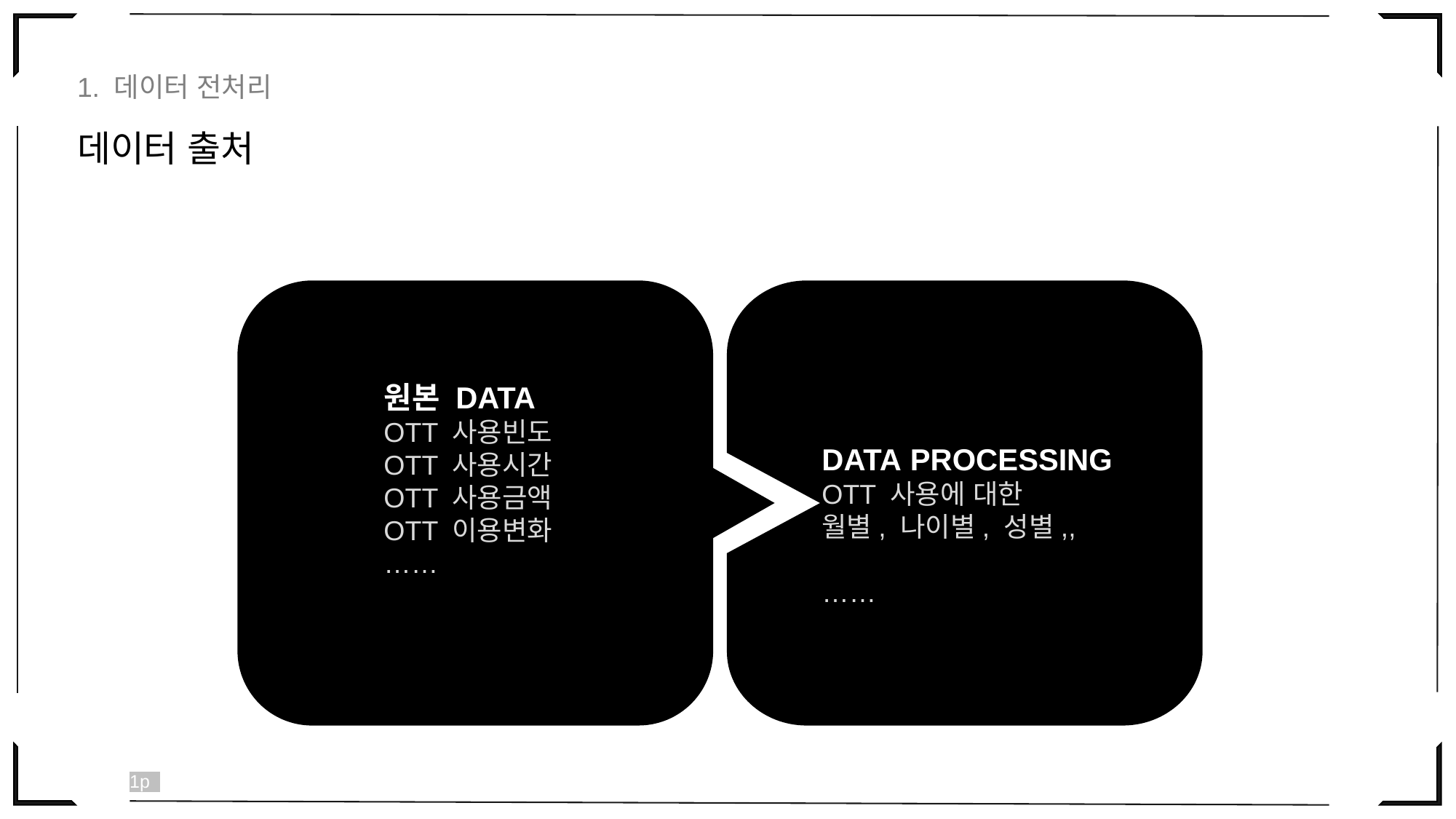

1. 데이터 전처리
데이터 출처

원본 DATA
OTT 사용빈도
OTT 사용시간
OTT 사용금액
OTT 이용변화
……

DATA PROCESSING
OTT 사용에 대한
월별, 나이별, 성별,,

……

1p